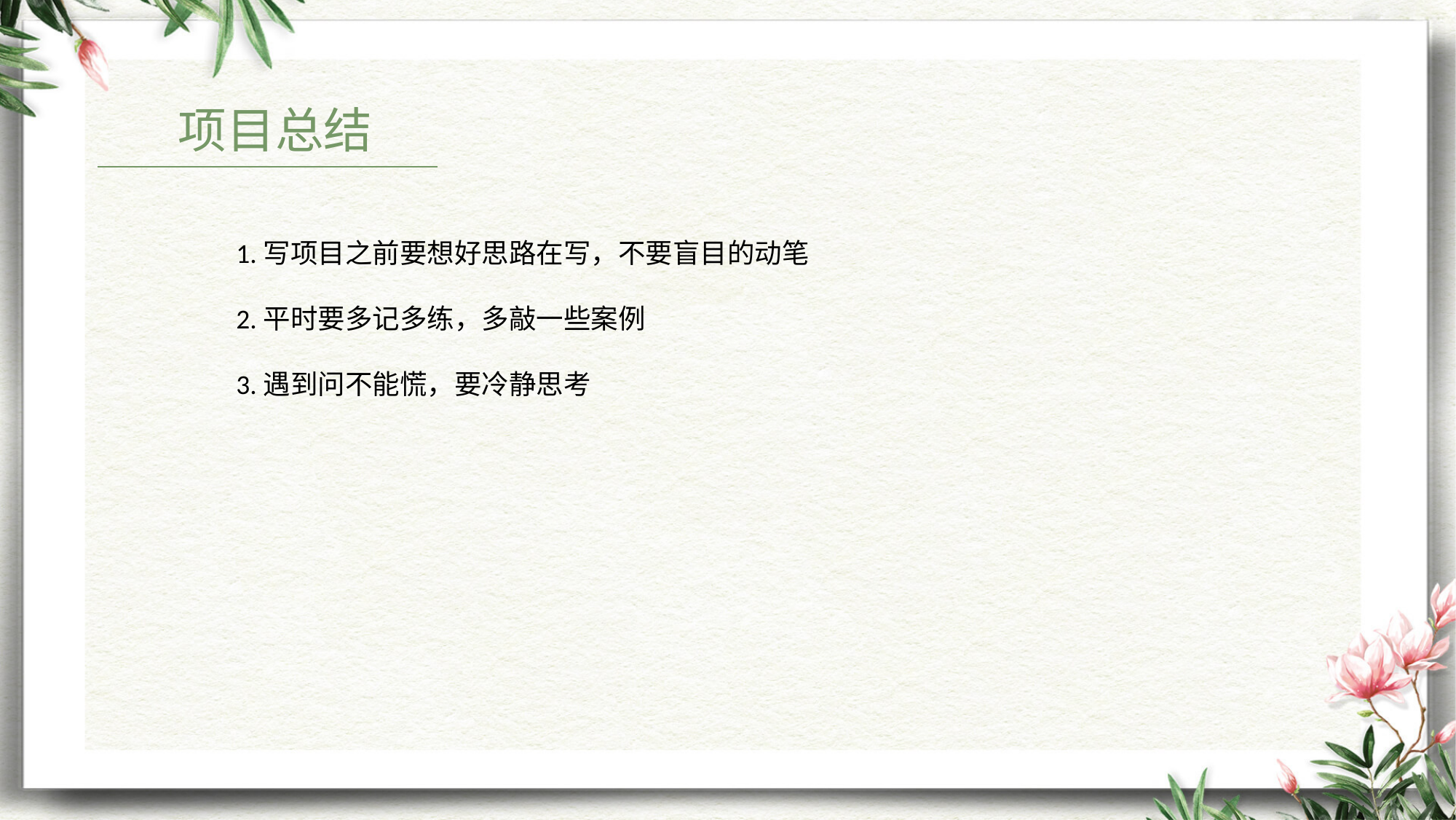

项目总结
1.写项目之前要想好思路在写，不要盲目的动笔

2.平时要多记多练，多敲一些案例

3.遇到问不能慌，要冷静思考